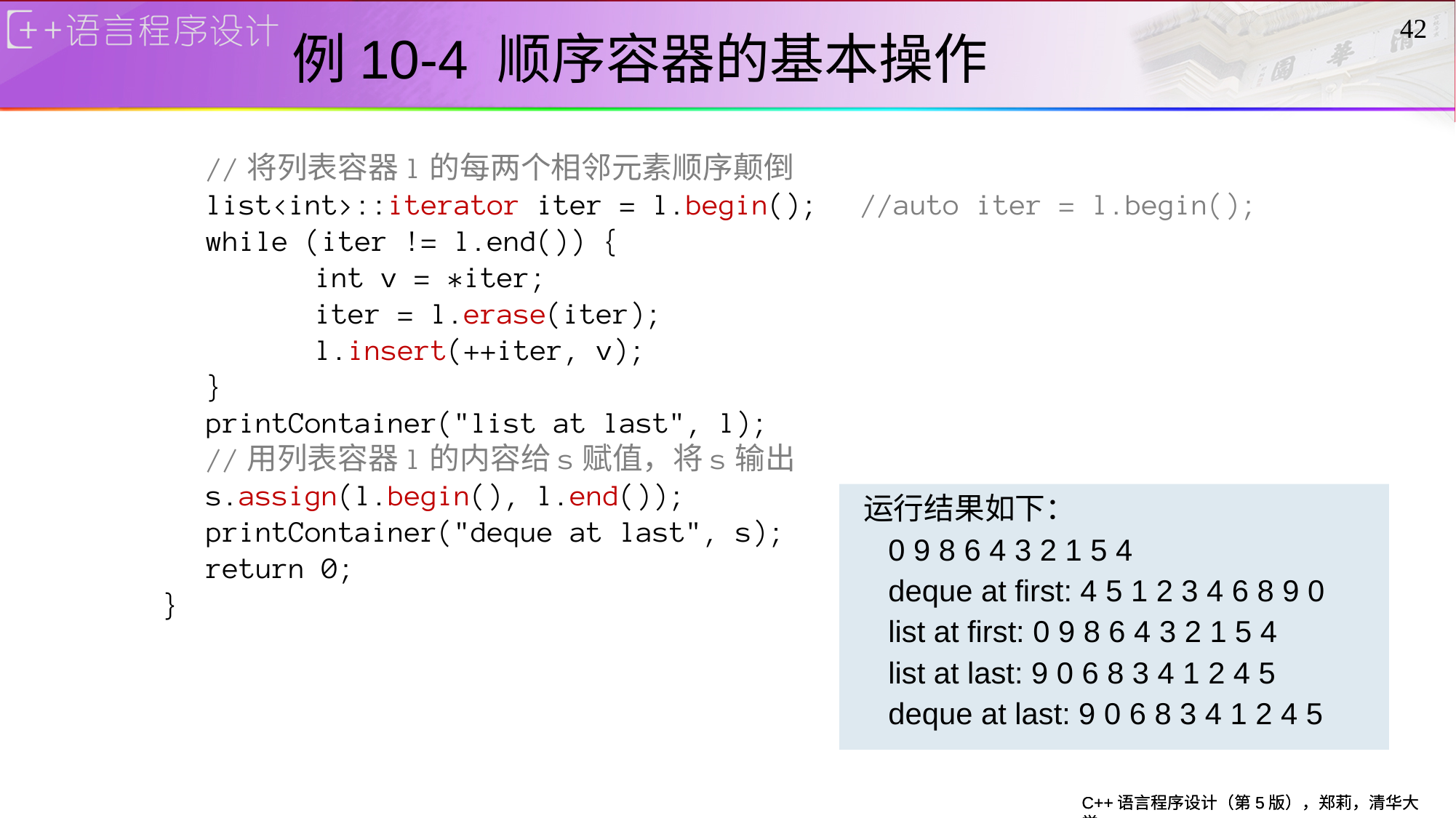

# 例10-4 顺序容器的基本操作
42
	//将列表容器l的每两个相邻元素顺序颠倒
	list<int>::iterator iter = l.begin();	//auto iter = l.begin();
	while (iter != l.end()) {
		int v = *iter;
		iter = l.erase(iter);
		l.insert(++iter, v);
	}
	printContainer("list at last", l);
	//用列表容器l的内容给s赋值，将s输出
	s.assign(l.begin(), l.end());
	printContainer("deque at last", s);
	return 0;
}
运行结果如下：
   0 9 8 6 4 3 2 1 5 4
   deque at first: 4 5 1 2 3 4 6 8 9 0
   list at first: 0 9 8 6 4 3 2 1 5 4
   list at last: 9 0 6 8 3 4 1 2 4 5
   deque at last: 9 0 6 8 3 4 1 2 4 5